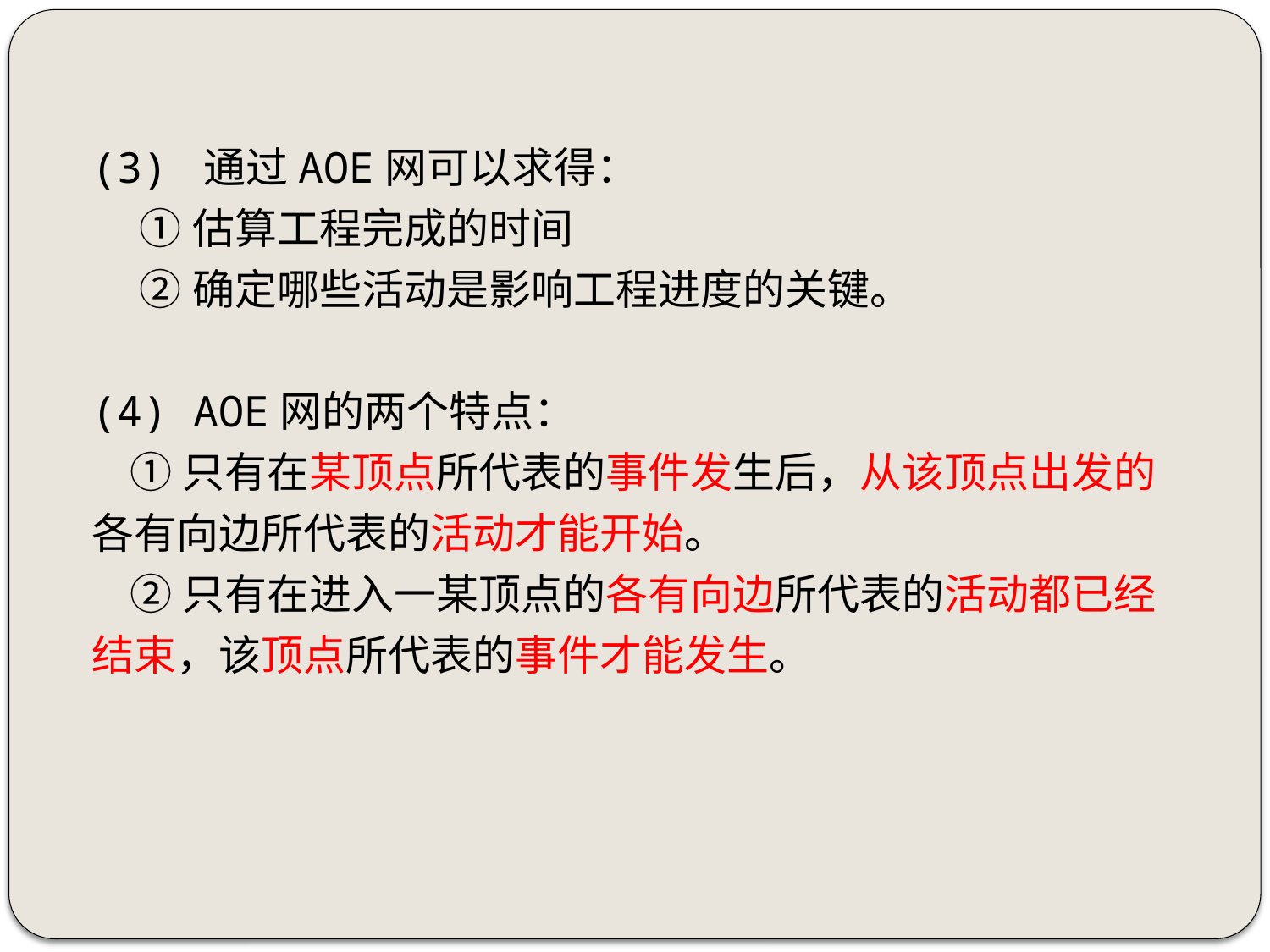

(3) 通过AOE网可以求得：
     ①估算工程完成的时间
     ②确定哪些活动是影响工程进度的关键。

(4) AOE网的两个特点：
    ①只有在某顶点所代表的事件发生后，从该顶点出发的各有向边所代表的活动才能开始。
    ②只有在进入一某顶点的各有向边所代表的活动都已经结束，该顶点所代表的事件才能发生。